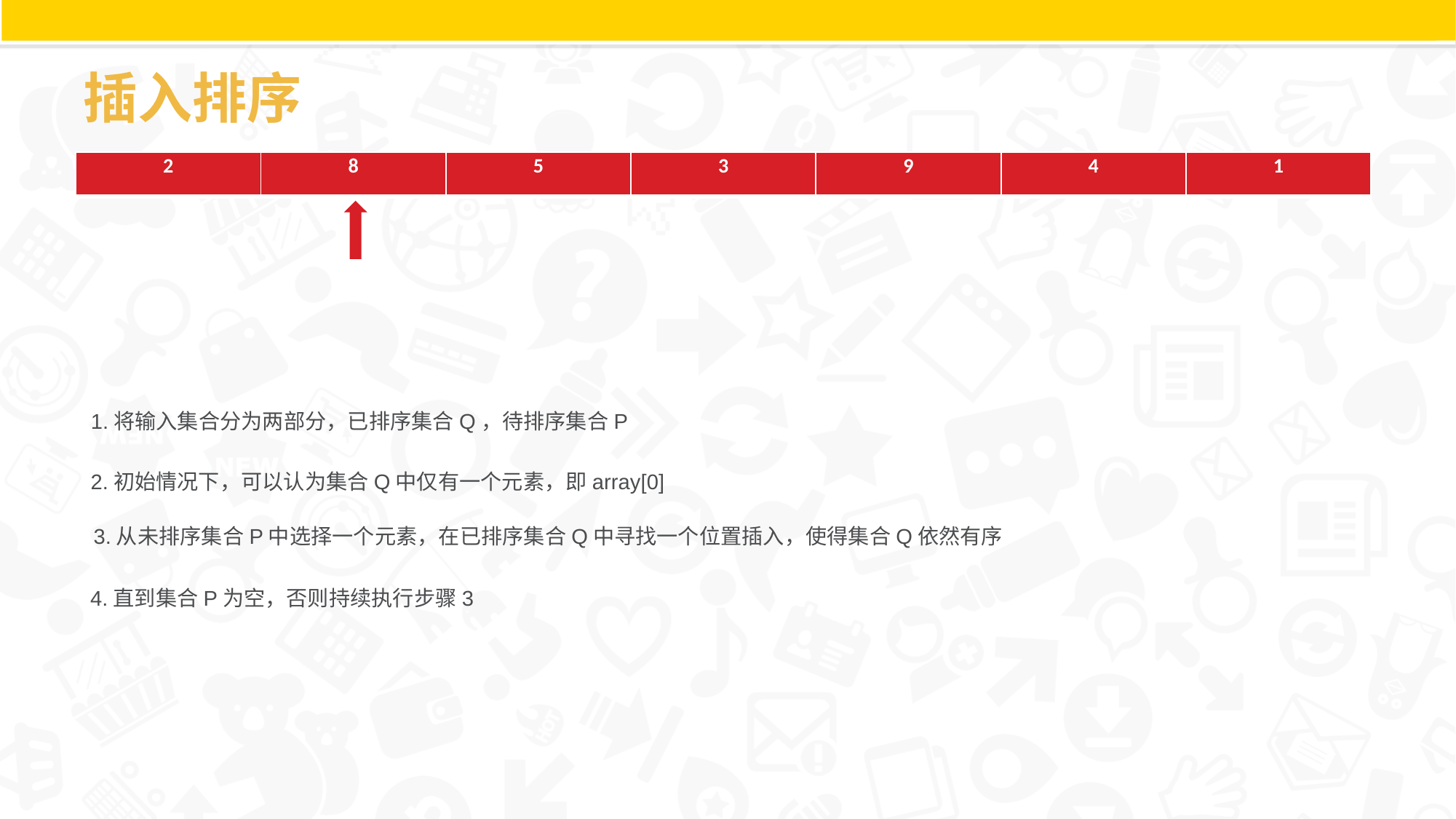

# 插入排序
| 2 | 8 | 5 | 3 | 9 | 4 | 1 |
| --- | --- | --- | --- | --- | --- | --- |

1.将输入集合分为两部分，已排序集合Q，待排序集合P
2.初始情况下，可以认为集合Q中仅有一个元素，即array[0]
3.从未排序集合P中选择一个元素，在已排序集合Q中寻找一个位置插入，使得集合Q依然有序
4.直到集合P为空，否则持续执行步骤3